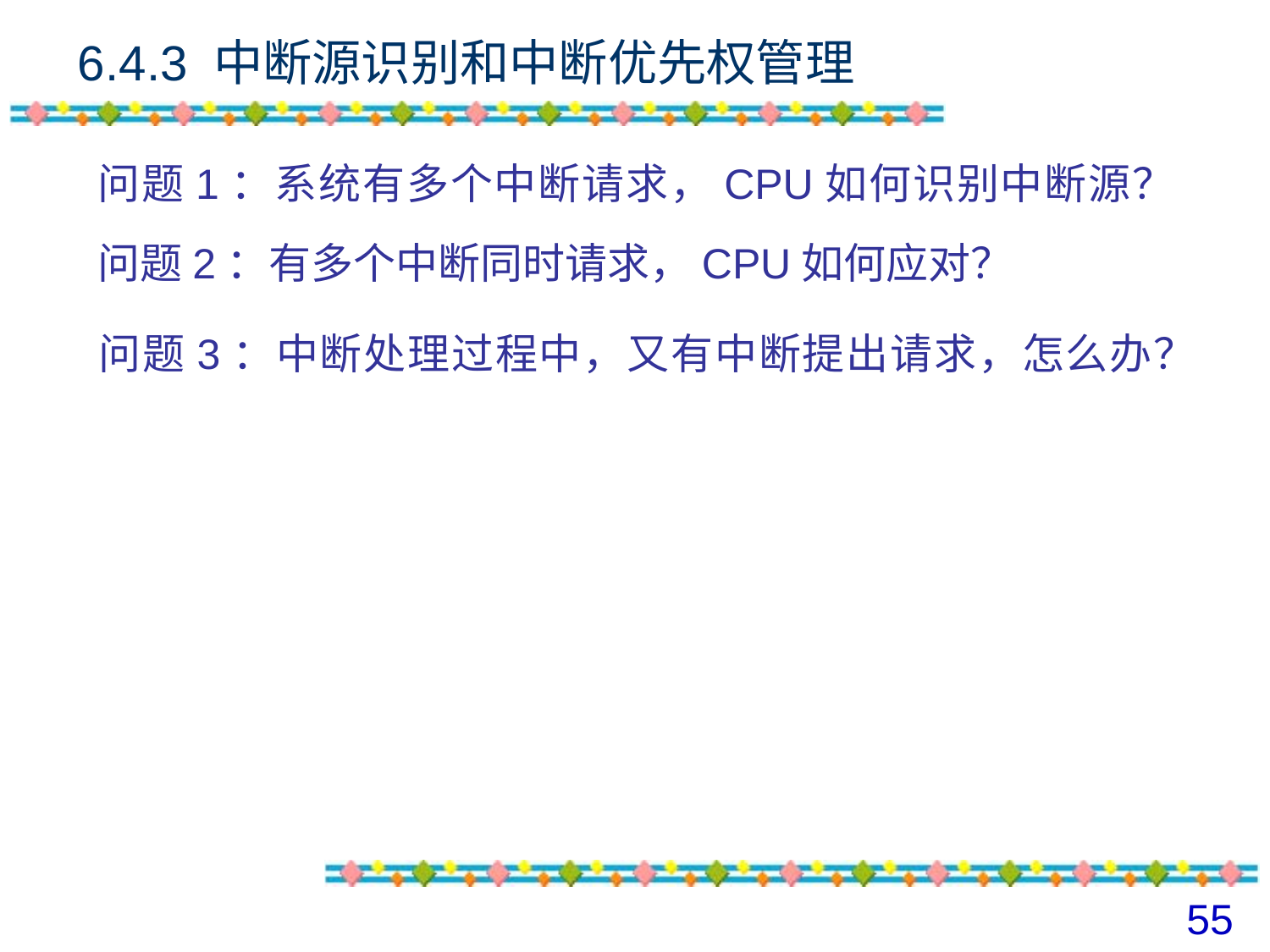

# 6.4.3 中断源识别和中断优先权管理
问题1：系统有多个中断请求，CPU如何识别中断源？
问题2：有多个中断同时请求，CPU如何应对？
问题3：中断处理过程中，又有中断提出请求，怎么办？